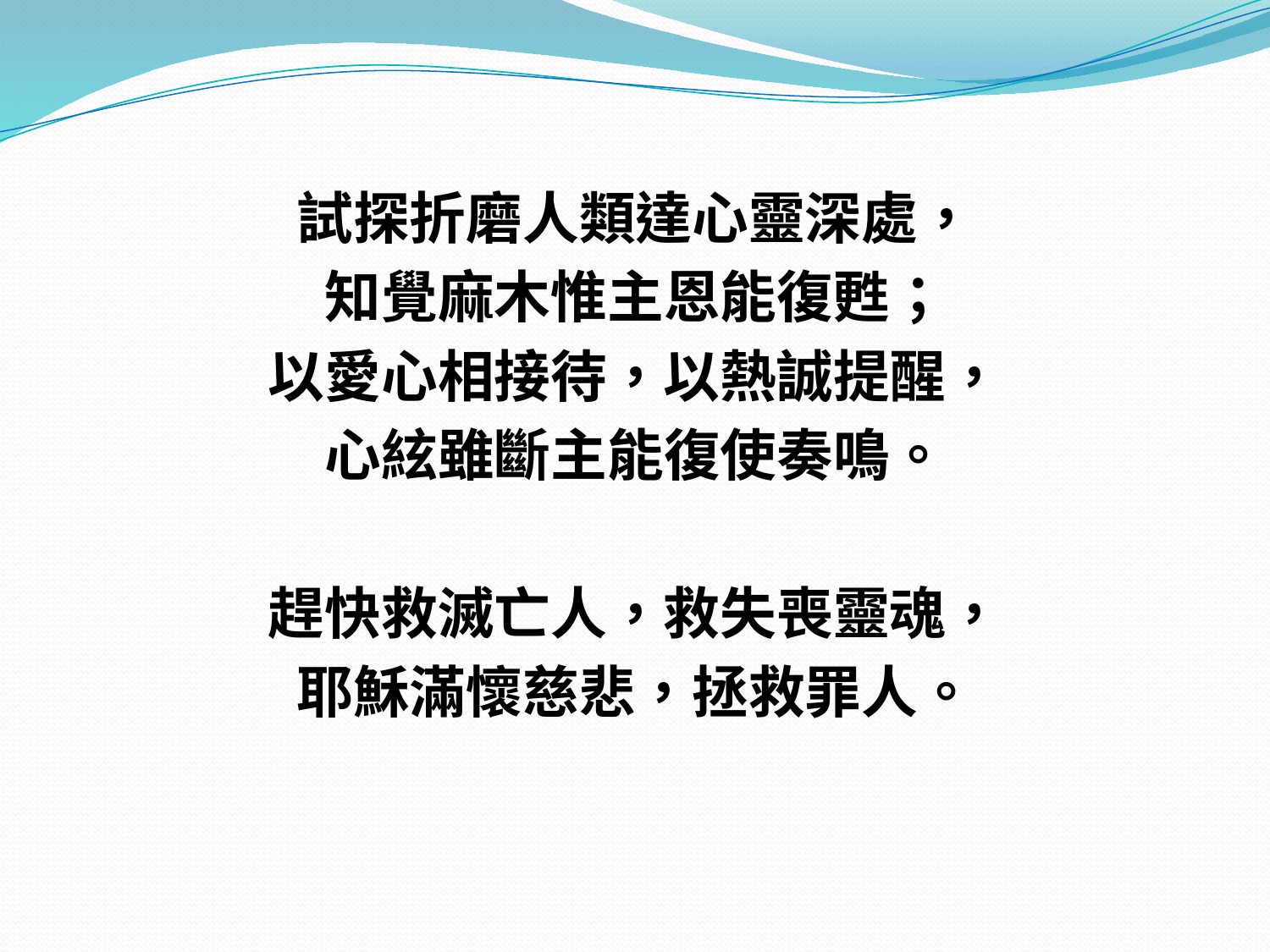

#
試探折磨人類達心靈深處，
知覺麻木惟主恩能復甦；
以愛心相接待，以熱誠提醒，
心絃雖斷主能復使奏鳴。

趕快救滅亡人，救失喪靈魂，
耶穌滿懷慈悲，拯救罪人。